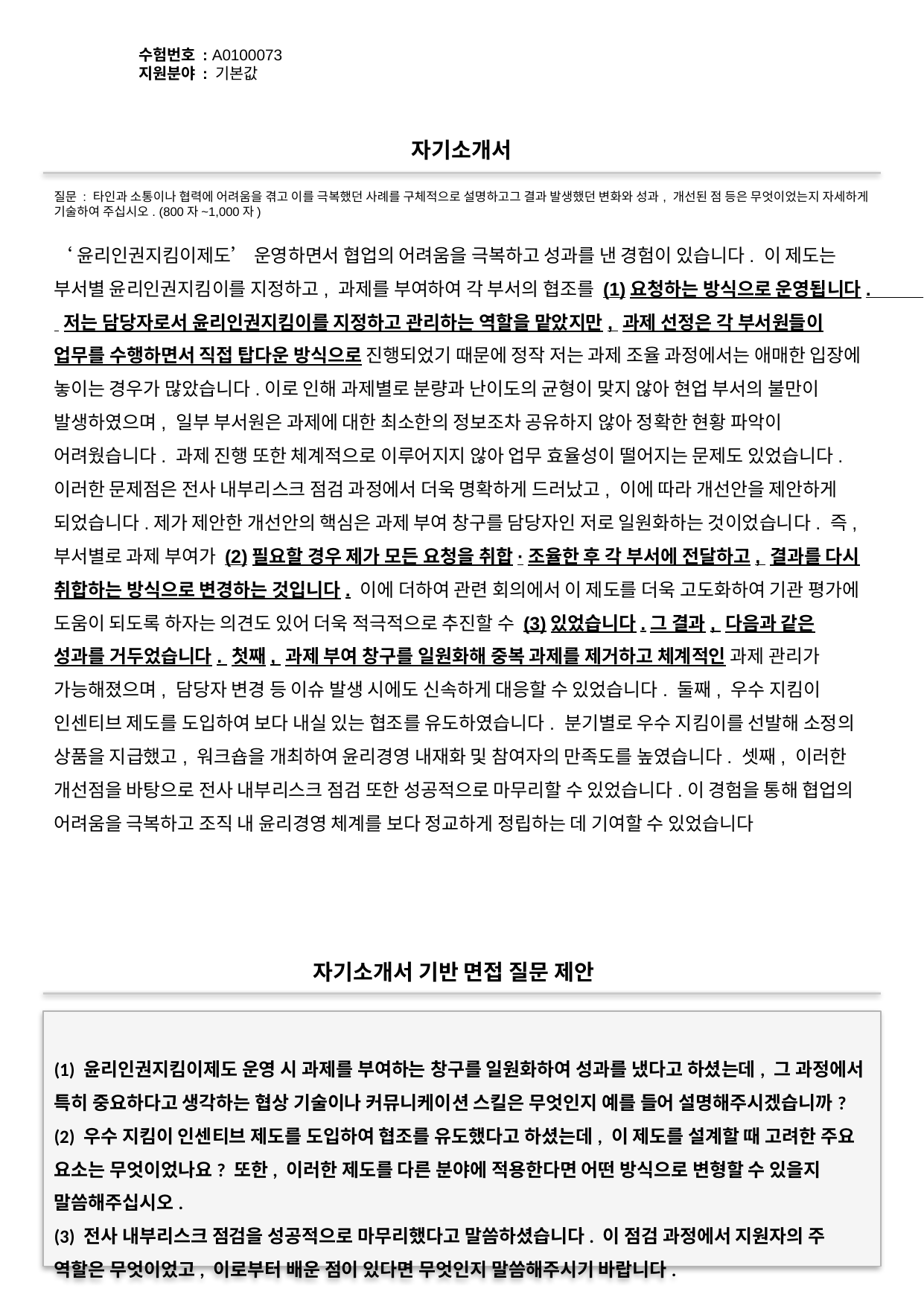

수험번호 : A0100073
지원분야 : 기본값
#

자기소개서

질문 : 타인과 소통이나 협력에 어려움을 겪고 이를 극복했던 사례를 구체적으로 설명하고그 결과 발생했던 변화와 성과, 개선된 점 등은 무엇이었는지 자세하게 기술하여 주십시오. (800자~1,000자)

‘윤리인권지킴이제도’ 운영하면서 협업의 어려움을 극복하고 성과를 낸 경험이 있습니다. 이 제도는 부서별 윤리인권지킴이를 지정하고, 과제를 부여하여 각 부서의 협조를 (1)요청하는 방식으로 운영됩니다. 저는 담당자로서 윤리인권지킴이를 지정하고 관리하는 역할을 맡았지만, 과제 선정은 각 부서원들이 업무를 수행하면서 직접 탑다운 방식으로 진행되었기 때문에 정작 저는 과제 조율 과정에서는 애매한 입장에 놓이는 경우가 많았습니다.이로 인해 과제별로 분량과 난이도의 균형이 맞지 않아 현업 부서의 불만이 발생하였으며, 일부 부서원은 과제에 대한 최소한의 정보조차 공유하지 않아 정확한 현황 파악이 어려웠습니다. 과제 진행 또한 체계적으로 이루어지지 않아 업무 효율성이 떨어지는 문제도 있었습니다. 이러한 문제점은 전사 내부리스크 점검 과정에서 더욱 명확하게 드러났고, 이에 따라 개선안을 제안하게 되었습니다.제가 제안한 개선안의 핵심은 과제 부여 창구를 담당자인 저로 일원화하는 것이었습니다. 즉, 부서별로 과제 부여가 (2)필요할 경우 제가 모든 요청을 취합·조율한 후 각 부서에 전달하고, 결과를 다시 취합하는 방식으로 변경하는 것입니다. 이에 더하여 관련 회의에서 이 제도를 더욱 고도화하여 기관 평가에 도움이 되도록 하자는 의견도 있어 더욱 적극적으로 추진할 수 (3)있었습니다.그 결과, 다음과 같은 성과를 거두었습니다. 첫째, 과제 부여 창구를 일원화해 중복 과제를 제거하고 체계적인 과제 관리가 가능해졌으며, 담당자 변경 등 이슈 발생 시에도 신속하게 대응할 수 있었습니다. 둘째, 우수 지킴이 인센티브 제도를 도입하여 보다 내실 있는 협조를 유도하였습니다. 분기별로 우수 지킴이를 선발해 소정의 상품을 지급했고, 워크숍을 개최하여 윤리경영 내재화 및 참여자의 만족도를 높였습니다. 셋째, 이러한 개선점을 바탕으로 전사 내부리스크 점검 또한 성공적으로 마무리할 수 있었습니다.이 경험을 통해 협업의 어려움을 극복하고 조직 내 윤리경영 체계를 보다 정교하게 정립하는 데 기여할 수 있었습니다

자기소개서 기반 면접 질문 제안

(1) 윤리인권지킴이제도 운영 시 과제를 부여하는 창구를 일원화하여 성과를 냈다고 하셨는데, 그 과정에서 특히 중요하다고 생각하는 협상 기술이나 커뮤니케이션 스킬은 무엇인지 예를 들어 설명해주시겠습니까?
(2) 우수 지킴이 인센티브 제도를 도입하여 협조를 유도했다고 하셨는데, 이 제도를 설계할 때 고려한 주요 요소는 무엇이었나요? 또한, 이러한 제도를 다른 분야에 적용한다면 어떤 방식으로 변형할 수 있을지 말씀해주십시오.
(3) 전사 내부리스크 점검을 성공적으로 마무리했다고 말씀하셨습니다. 이 점검 과정에서 지원자의 주 역할은 무엇이었고, 이로부터 배운 점이 있다면 무엇인지 말씀해주시기 바랍니다.